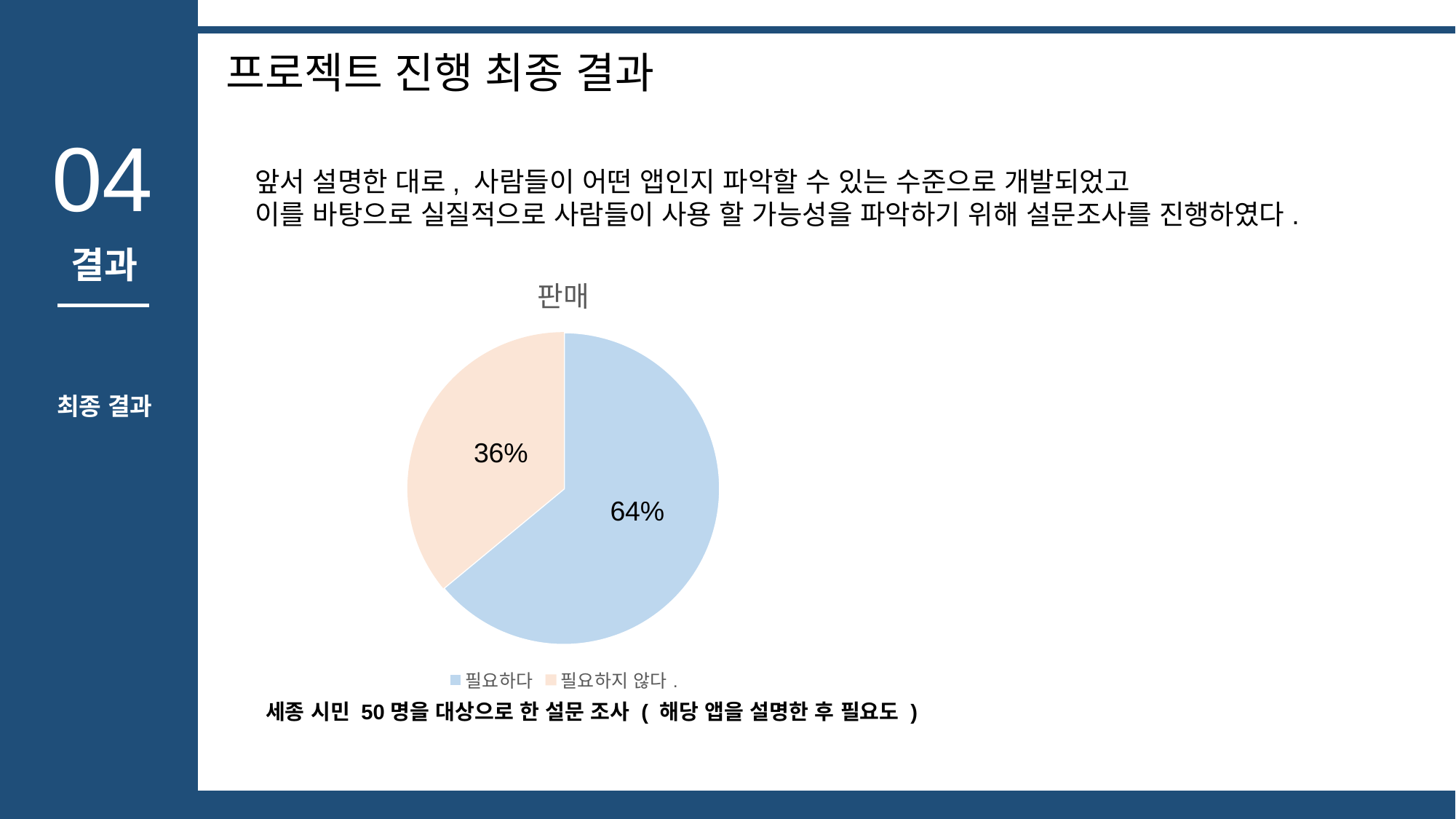

프로젝트 진행 최종 결과
04
앞서 설명한 대로, 사람들이 어떤 앱인지 파악할 수 있는 수준으로 개발되었고
이를 바탕으로 실질적으로 사람들이 사용 할 가능성을 파악하기 위해 설문조사를 진행하였다.
결과

### Chart:

| Category | 판매 |
|---|---|
| 필요하다 | 6.4 |
| 필요하지 않다. | 3.6 |
최종 결과
36%
64%
세종 시민 50명을 대상으로 한 설문 조사 ( 해당 앱을 설명한 후 필요도 )